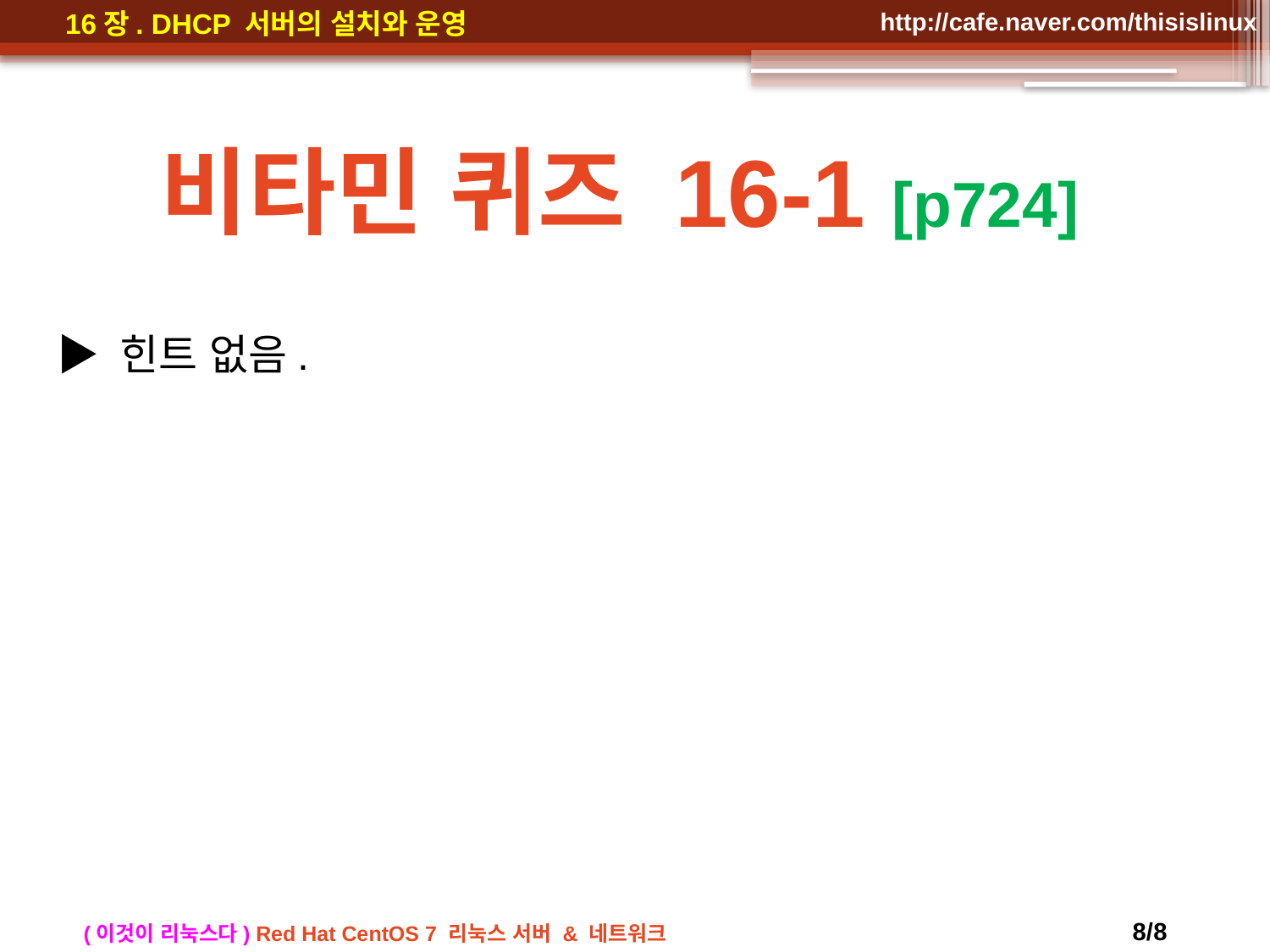

비타민 퀴즈 16-1 [p724]
▶ 힌트 없음.